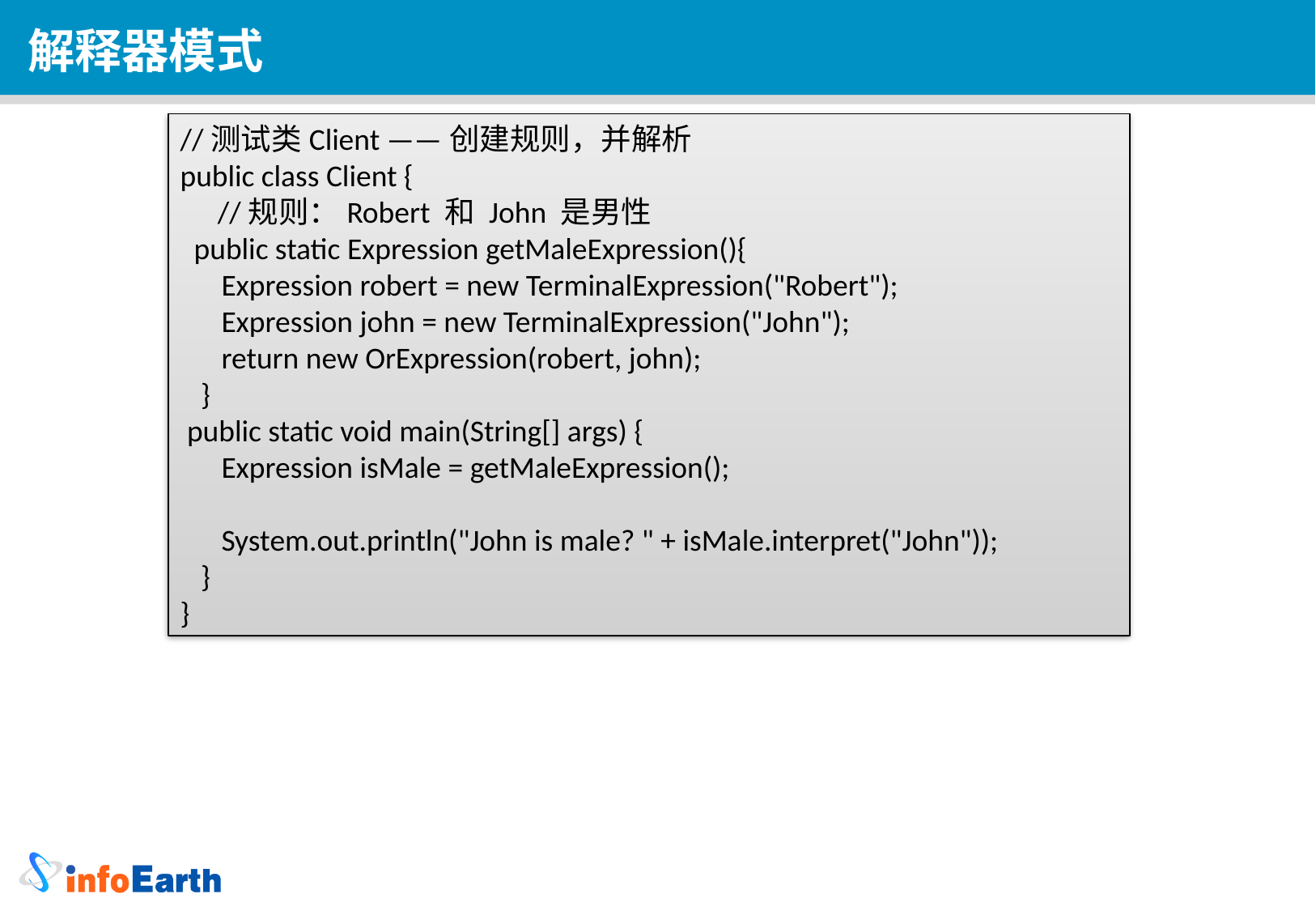

解释器模式
//测试类Client ——创建规则，并解析
public class Client {
　//规则：Robert 和 John 是男性
  public static Expression getMaleExpression(){
      Expression robert = new TerminalExpression("Robert");
      Expression john = new TerminalExpression("John");
      return new OrExpression(robert, john);
   }
 public static void main(String[] args) {
      Expression isMale = getMaleExpression();

      System.out.println("John is male? " + isMale.interpret("John"));
   }
}